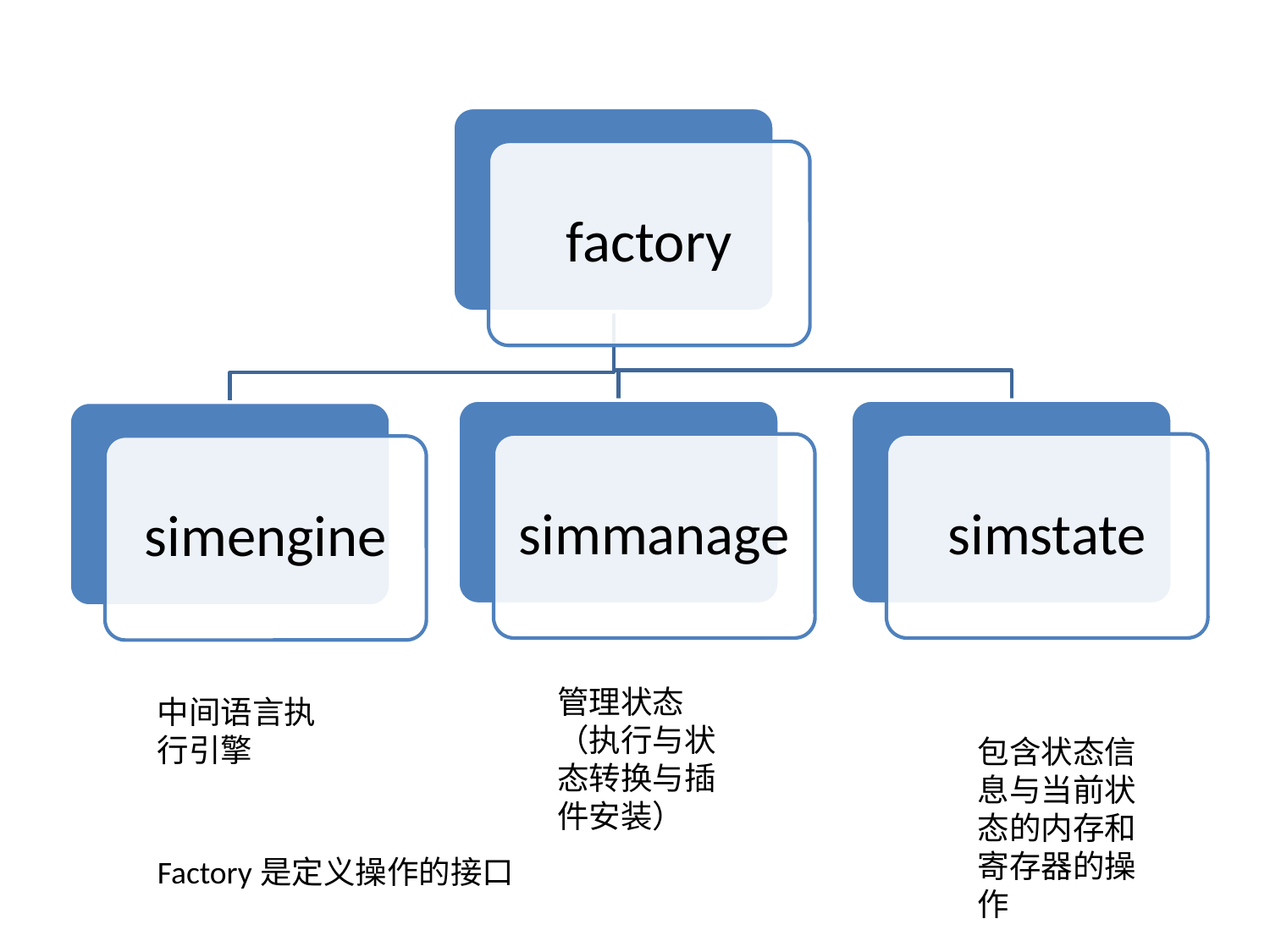

factory
simengine
simmanage
simstate
管理状态（执行与状态转换与插件安装）
中间语言执行引擎
包含状态信息与当前状态的内存和寄存器的操作
Factory是定义操作的接口